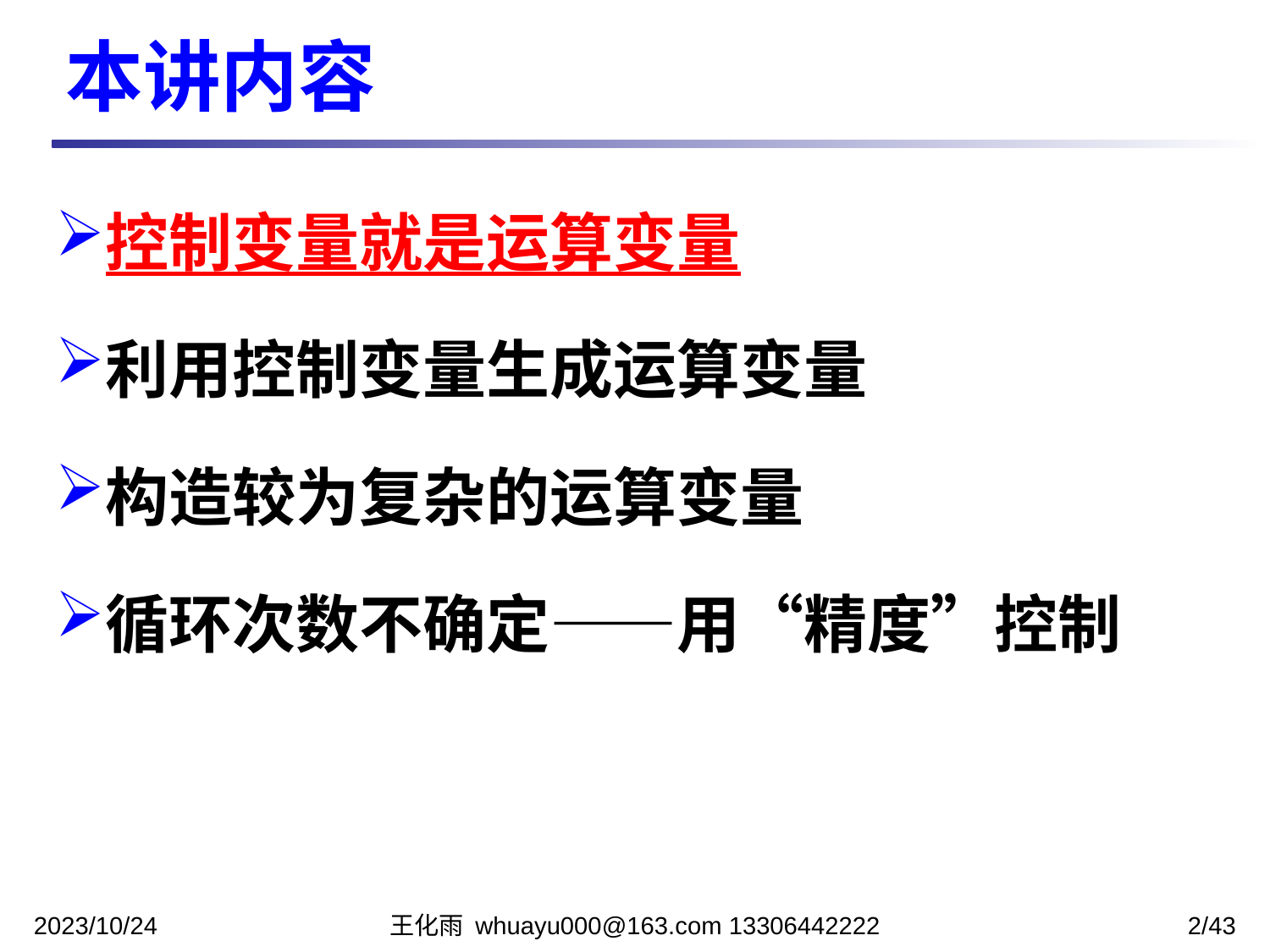

本讲内容
控制变量就是运算变量
利用控制变量生成运算变量
构造较为复杂的运算变量
循环次数不确定——用“精度”控制
2023/10/24
王化雨 whuayu000@163.com 13306442222
2/43